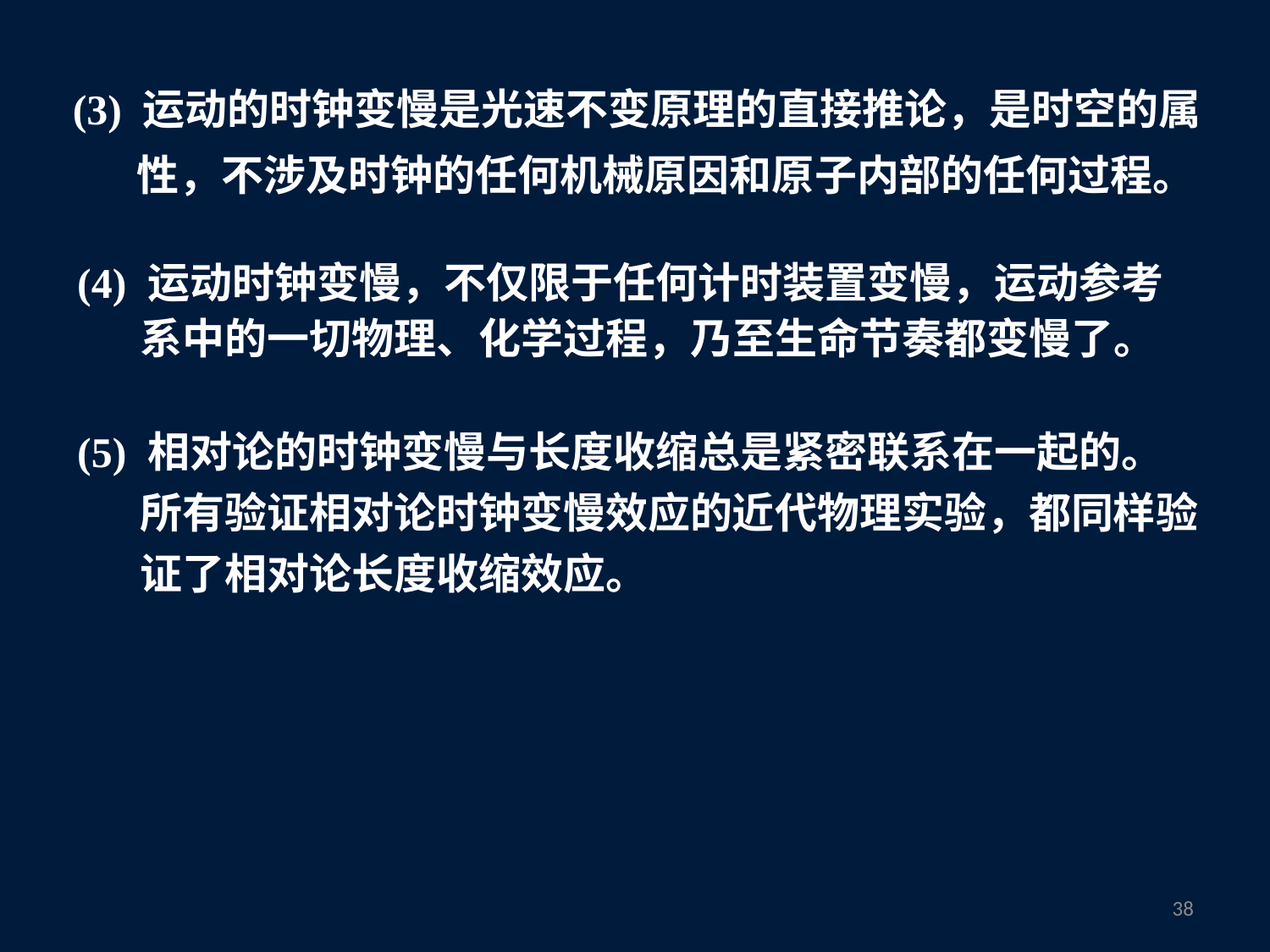

(3) 运动的时钟变慢是光速不变原理的直接推论，是时空的属性，不涉及时钟的任何机械原因和原子内部的任何过程。
(4) 运动时钟变慢，不仅限于任何计时装置变慢，运动参考系中的一切物理、化学过程，乃至生命节奏都变慢了。
(5) 相对论的时钟变慢与长度收缩总是紧密联系在一起的。所有验证相对论时钟变慢效应的近代物理实验，都同样验证了相对论长度收缩效应。
38